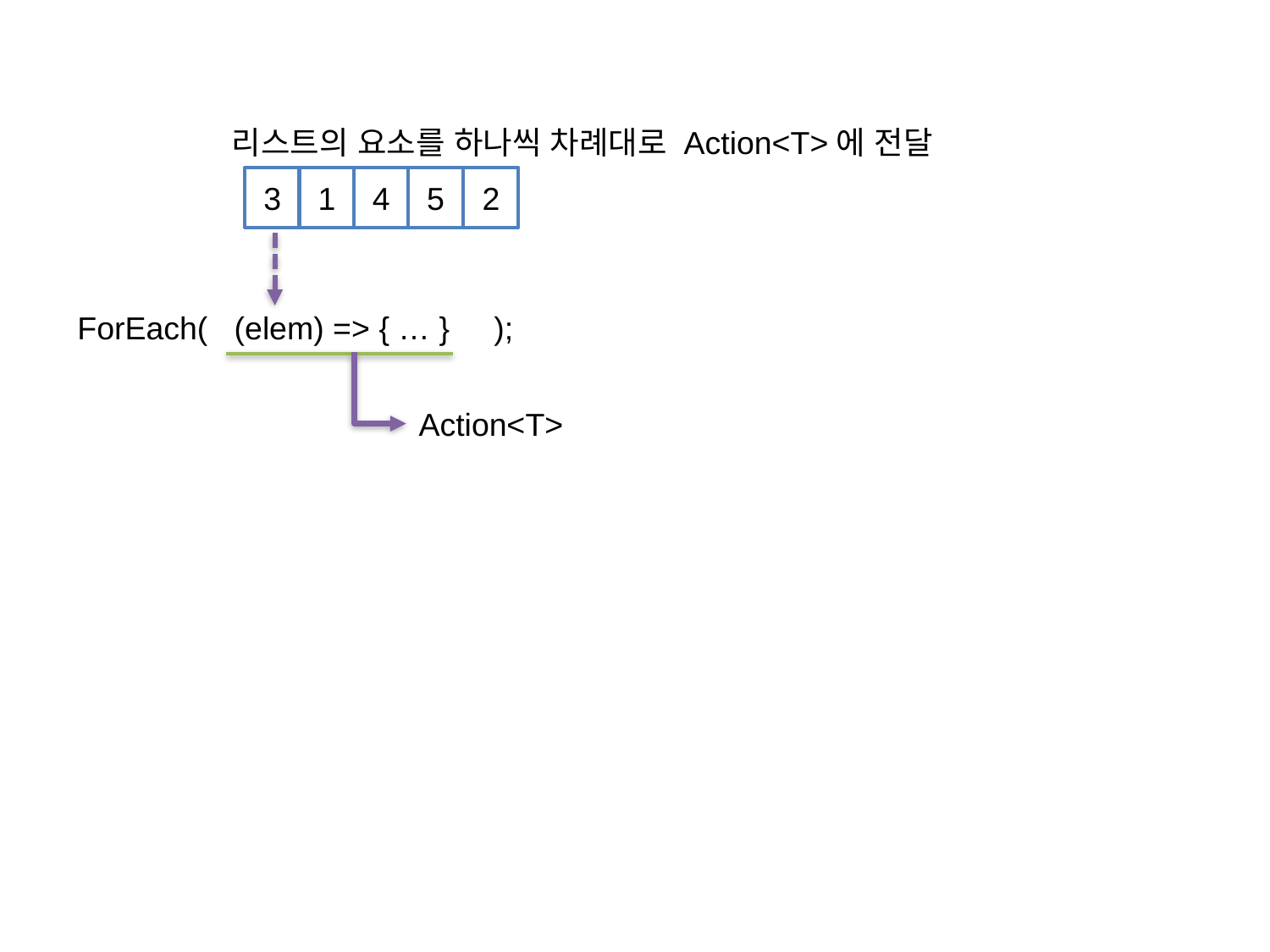

리스트의 요소를 하나씩 차례대로 Action<T>에 전달
5
2
1
3
4
ForEach(   (elem) => { … }     );
Action<T>